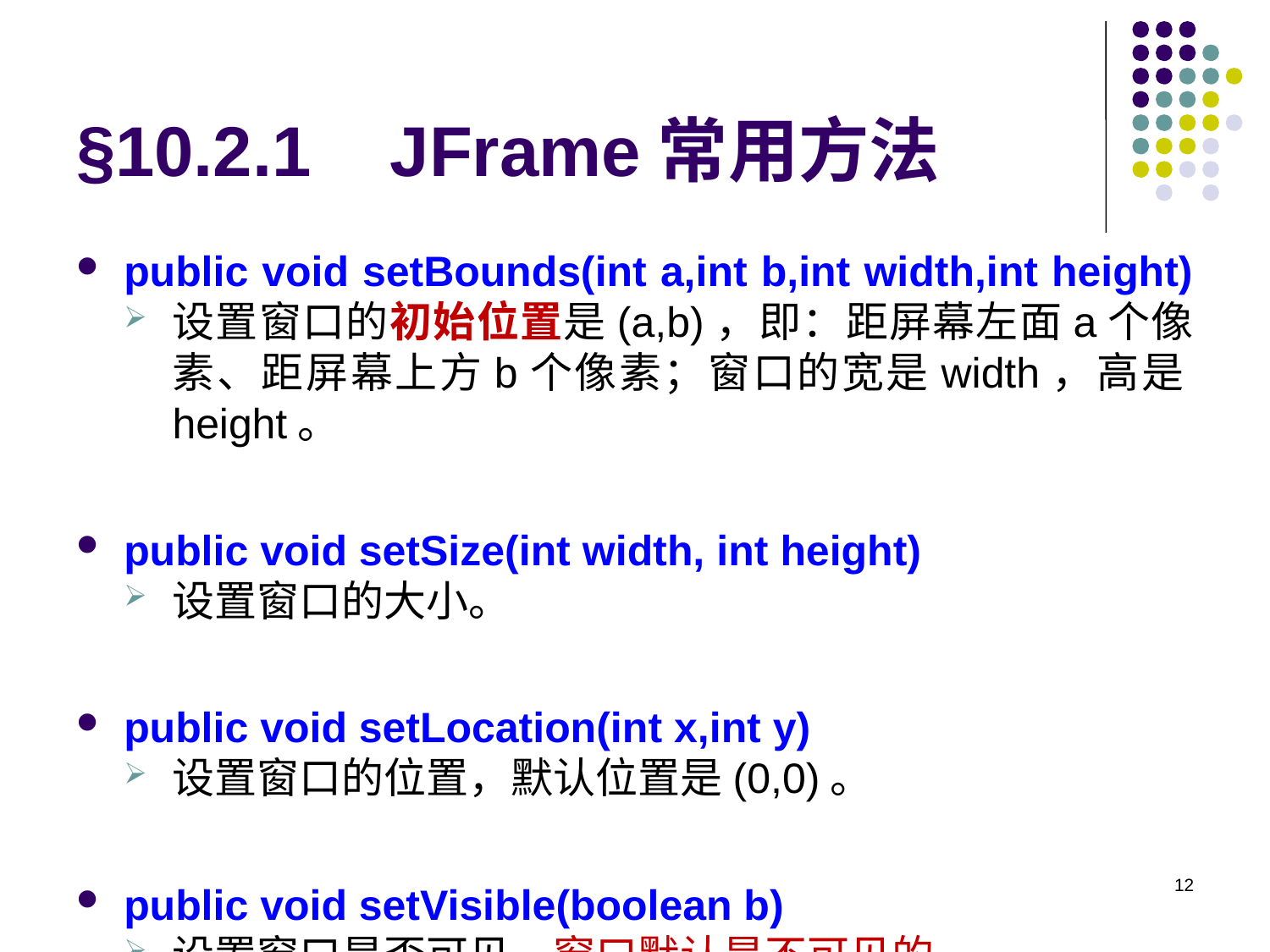

# §10.2.1    JFrame常用方法
public void setBounds(int a,int b,int width,int height)
设置窗口的初始位置是(a,b)，即：距屏幕左面a个像素、距屏幕上方b个像素；窗口的宽是width，高是height。

public void setSize(int width, int height)
设置窗口的大小。

public void setLocation(int x,int y)
设置窗口的位置，默认位置是(0,0)。

public void setVisible(boolean b)
设置窗口是否可见，窗口默认是不可见的。

12